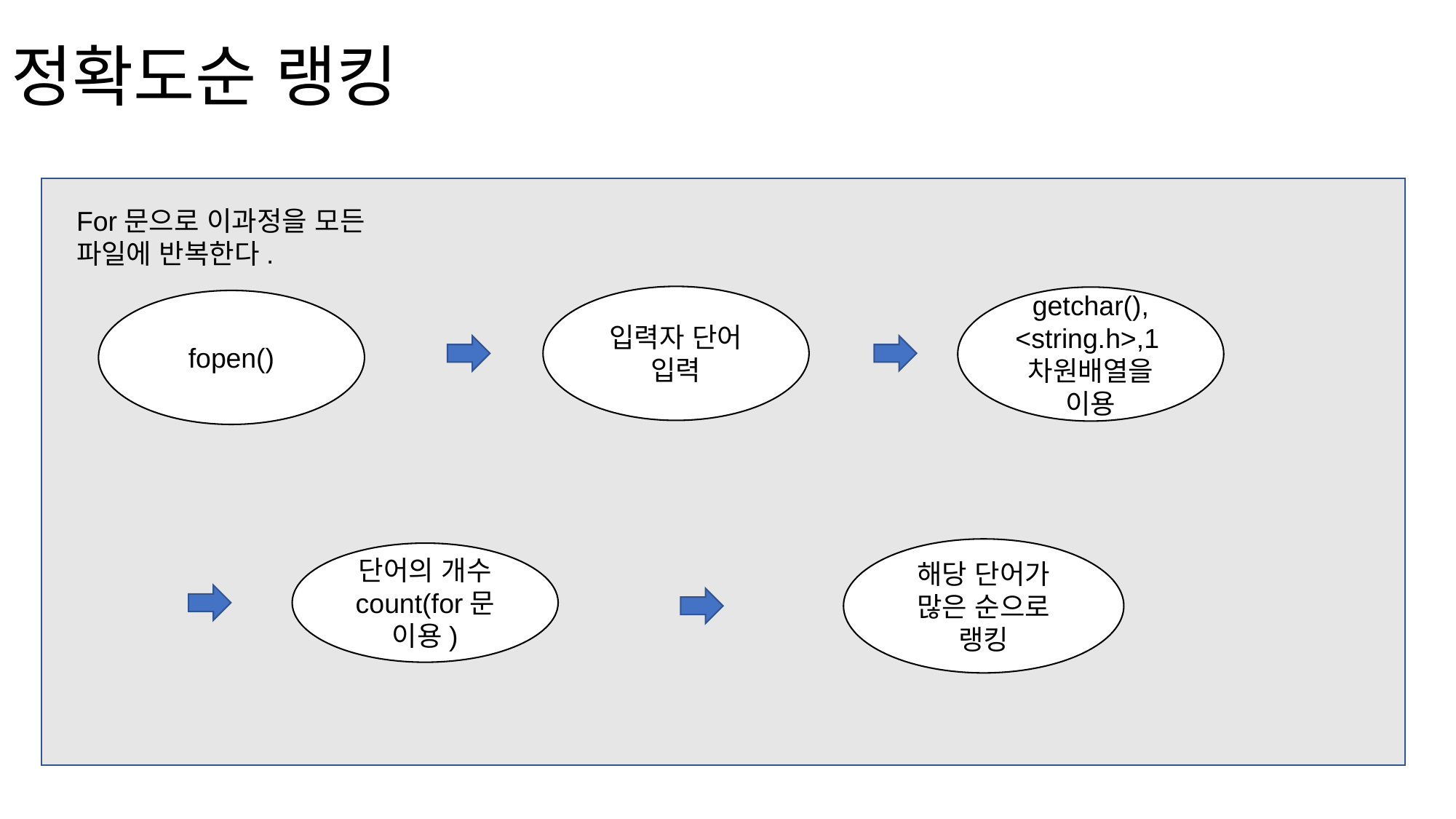

# 정확도순 랭킹

For문으로 이과정을 모든 파일에 반복한다.
입력자 단어 입력
getchar(), <string.h>,1차원배열을 이용
fopen()

해당 단어가 많은 순으로 랭킹
단어의 개수 count(for문 이용)